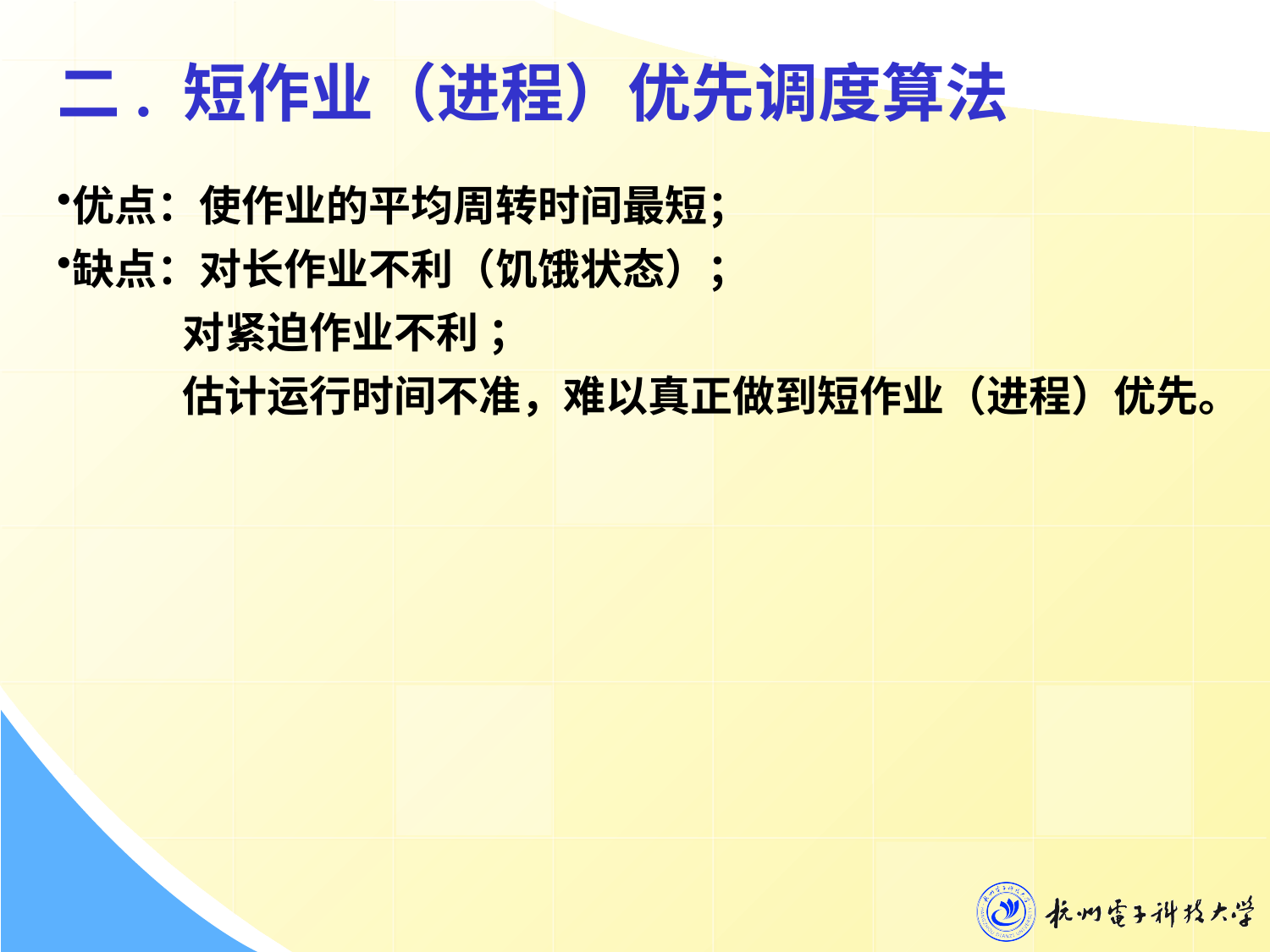

二. 短作业（进程）优先调度算法

优点：使作业的平均周转时间最短；
缺点：对长作业不利（饥饿状态）；
            对紧迫作业不利 ；
            估计运行时间不准，难以真正做到短作业（进程）优先。